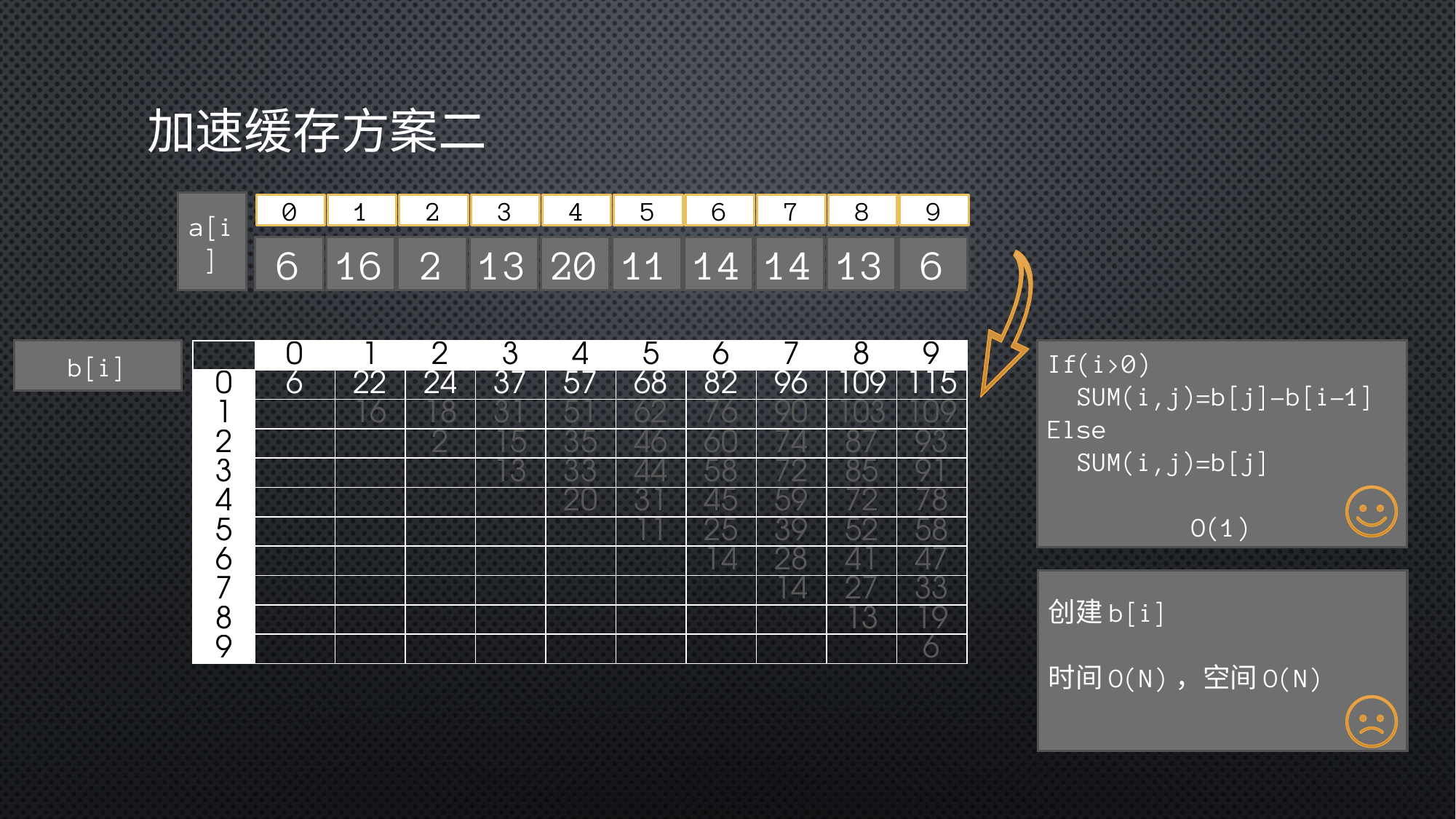

# 加速缓存方案二
a[i]
0
1
2
3
4
5
6
7
8
9
6
16
2
13
20
11
14
14
13
6

b[i]
|  | 0 | 1 | 2 | 3 | 4 | 5 | 6 | 7 | 8 | 9 |
| --- | --- | --- | --- | --- | --- | --- | --- | --- | --- | --- |
| 0 | 6 | 22 | 24 | 37 | 57 | 68 | 82 | 96 | 109 | 115 |
| 1 |  | 16 | 18 | 31 | 51 | 62 | 76 | 90 | 103 | 109 |
| 2 |  |  | 2 | 15 | 35 | 46 | 60 | 74 | 87 | 93 |
| 3 |  |  |  | 13 | 33 | 44 | 58 | 72 | 85 | 91 |
| 4 |  |  |  |  | 20 | 31 | 45 | 59 | 72 | 78 |
| 5 |  |  |  |  |  | 11 | 25 | 39 | 52 | 58 |
| 6 |  |  |  |  |  |  | 14 | 28 | 41 | 47 |
| 7 |  |  |  |  |  |  |  | 14 | 27 | 33 |
| 8 |  |  |  |  |  |  |  |  | 13 | 19 |
| 9 |  |  |  |  |  |  |  |  |  | 6 |
If(i>0)
  SUM(i,j)=b[j]-b[i-1]
Else
  SUM(i,j)=b[j]

O(1)

创建b[i]

时间O(N)，空间O(N)